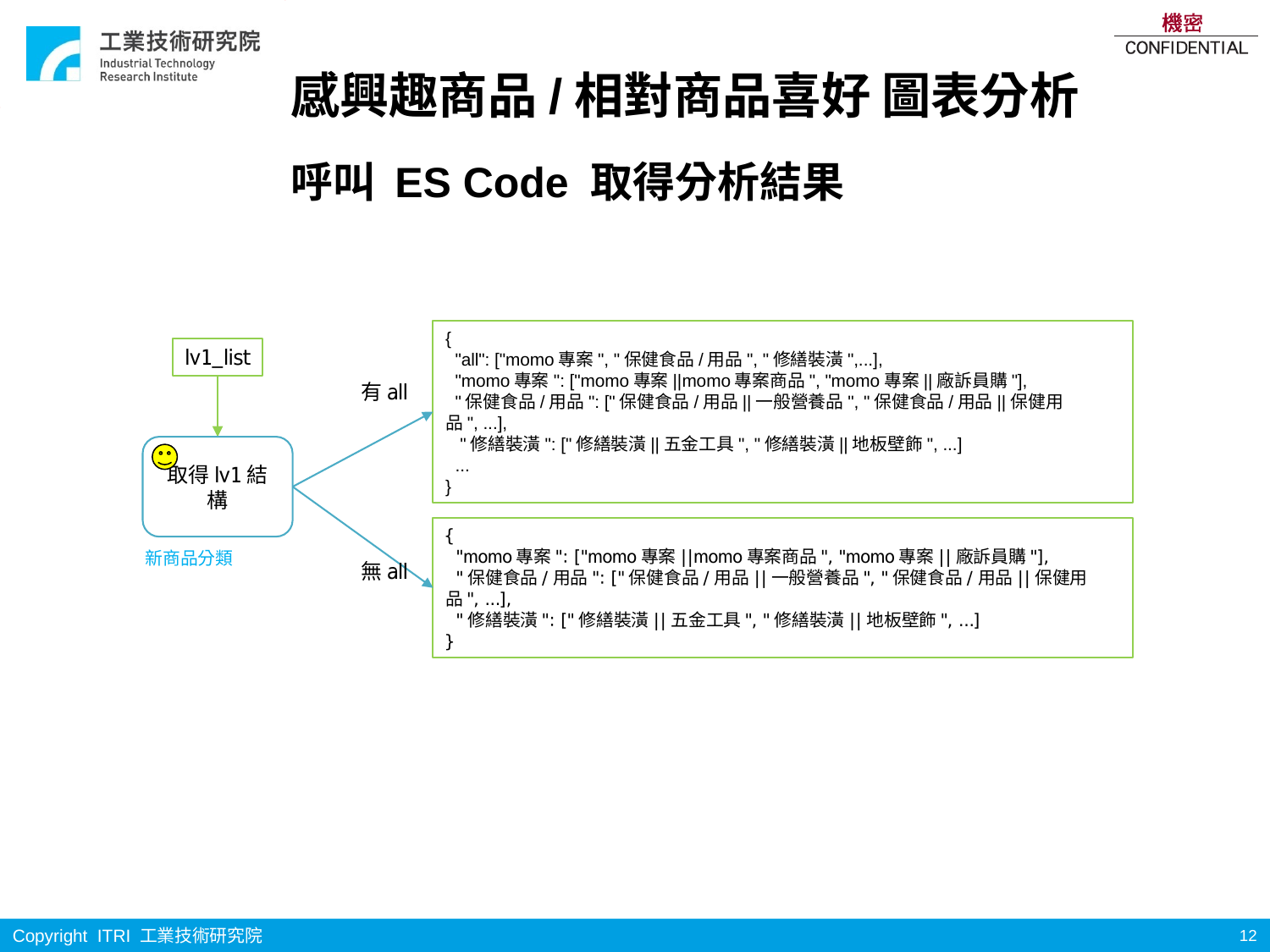

# 感興趣商品/相對商品喜好 圖表分析
呼叫 ES Code 取得分析結果
{
  "all": ["momo專案", "保健食品/用品", "修繕裝潢",...],
  "momo專案": ["momo專案||momo專案商品", "momo專案||廠訴員購"],
  "保健食品/用品": ["保健食品/用品||一般營養品", "保健食品/用品||保健用品", ...],
   "修繕裝潢": ["修繕裝潢||五金工具", "修繕裝潢||地板壁飾", ...]
  ...
}
lv1_list
有all
取得lv1結構

{
  "momo專案": ["momo專案||momo專案商品", "momo專案||廠訴員購"],
  "保健食品/用品": ["保健食品/用品||一般營養品", "保健食品/用品||保健用品", ...],
  "修繕裝潢": ["修繕裝潢||五金工具", "修繕裝潢||地板壁飾", ...]
}
新商品分類
無all
12